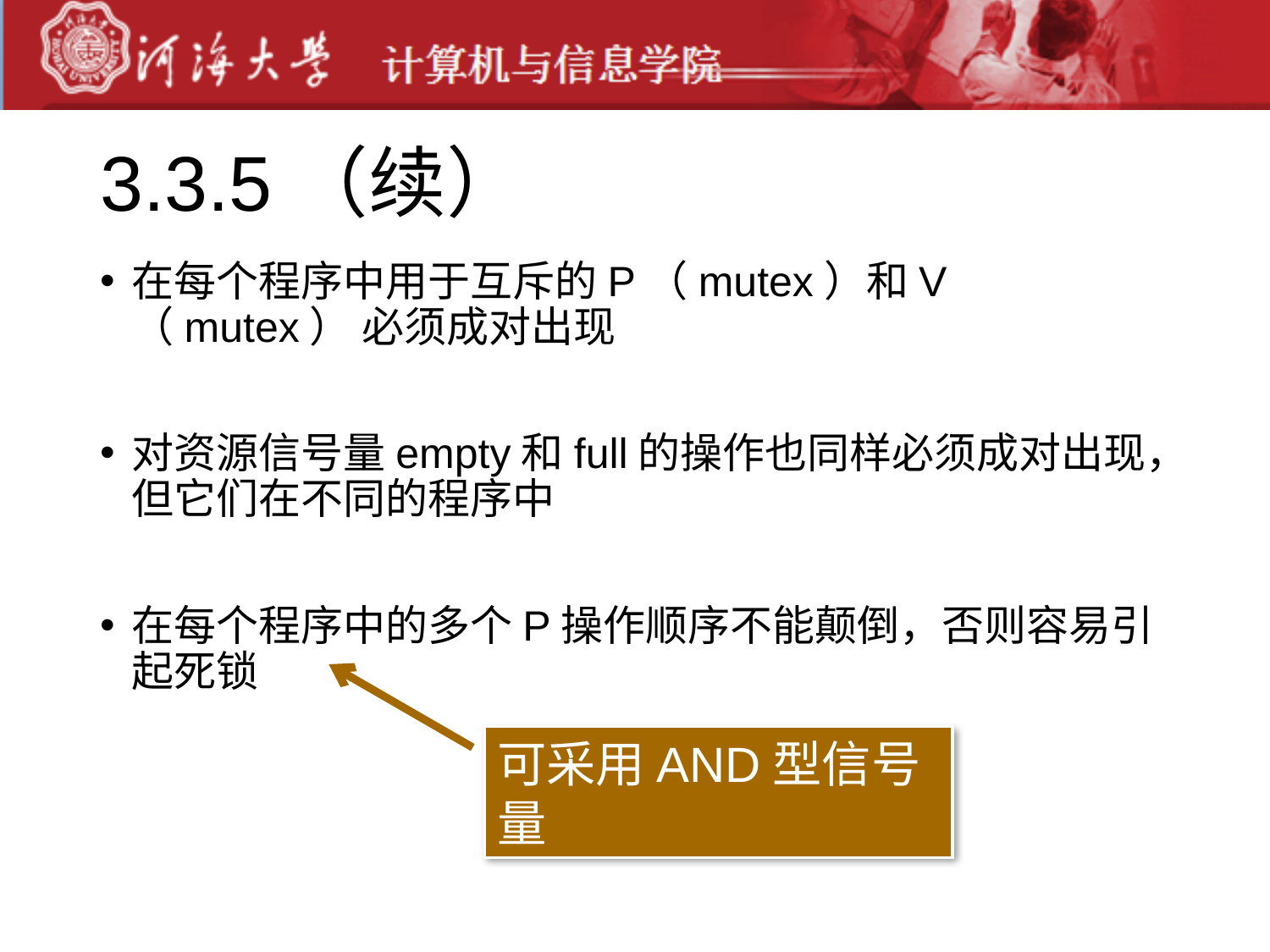

# 3.3.5（续）
在每个程序中用于互斥的P（mutex）和V （mutex） 必须成对出现

对资源信号量empty和full的操作也同样必须成对出现，但它们在不同的程序中

在每个程序中的多个P操作顺序不能颠倒，否则容易引起死锁

可采用AND型信号量